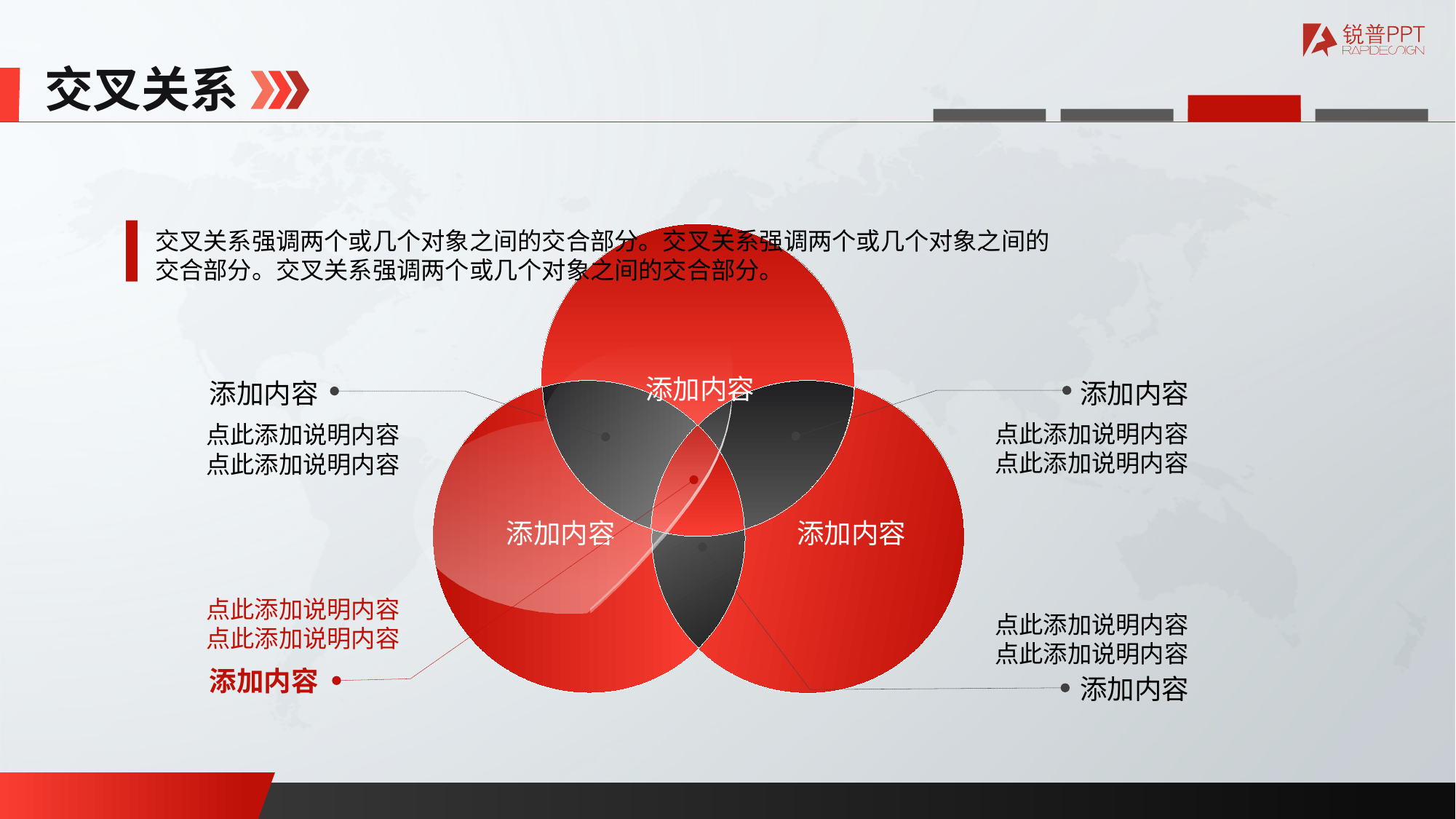

交叉关系

交叉关系强调两个或几个对象之间的交合部分。交叉关系强调两个或几个对象之间的
交合部分。交叉关系强调两个或几个对象之间的交合部分。

添加内容
添加内容
添加内容

点此添加说明内容
点此添加说明内容
点此添加说明内容
点此添加说明内容

添加内容
添加内容

点此添加说明内容
点此添加说明内容
点此添加说明内容
点此添加说明内容
添加内容
添加内容